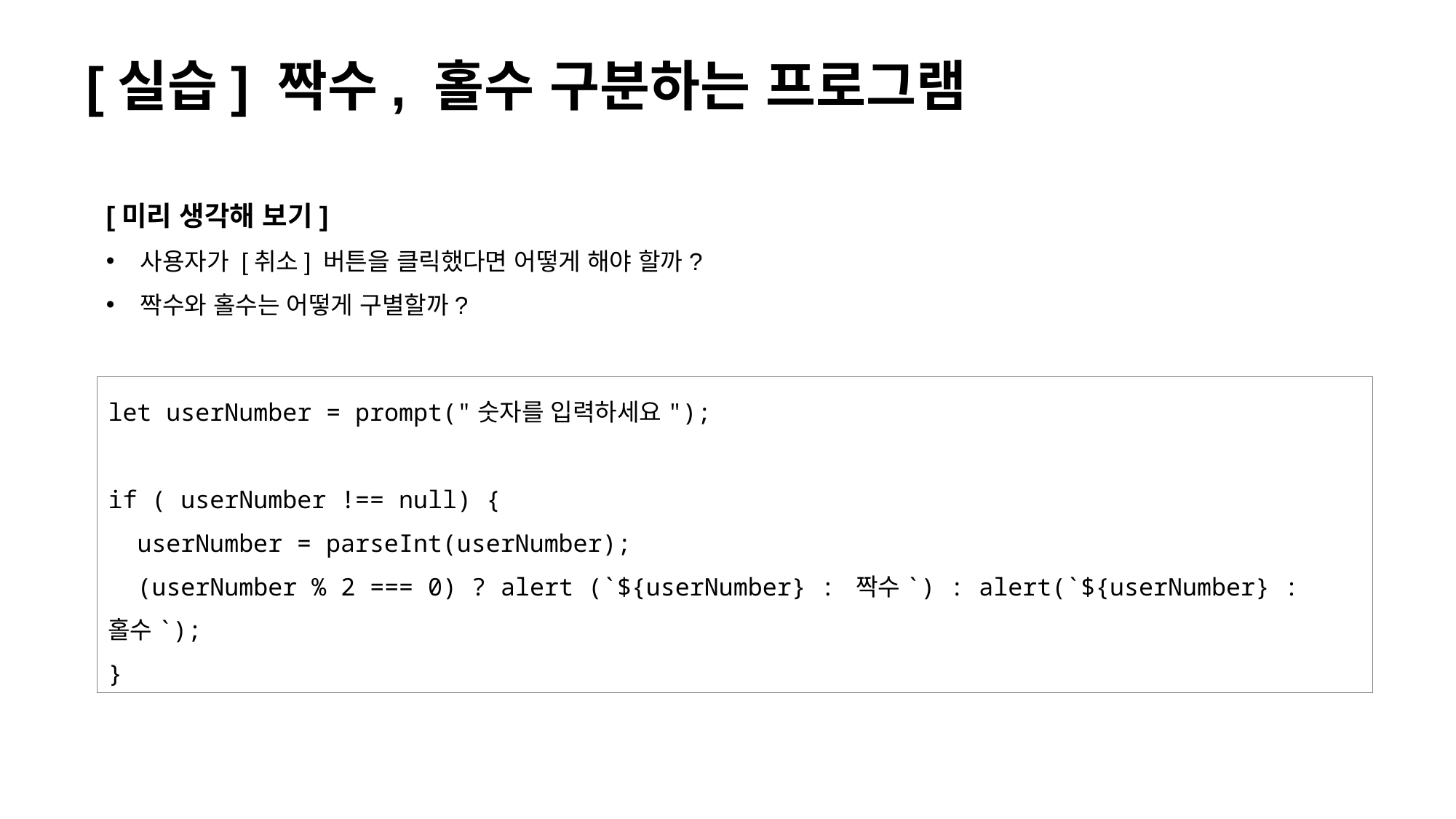

# [실습] 짝수, 홀수 구분하는 프로그램
[미리 생각해 보기]
사용자가 [취소] 버튼을 클릭했다면 어떻게 해야 할까?
짝수와 홀수는 어떻게 구별할까?
let userNumber = prompt("숫자를 입력하세요");
if ( userNumber !== null) {
  userNumber = parseInt(userNumber);
  (userNumber % 2 === 0) ? alert (`${userNumber} : 짝수`) : alert(`${userNumber} : 홀수`);
}